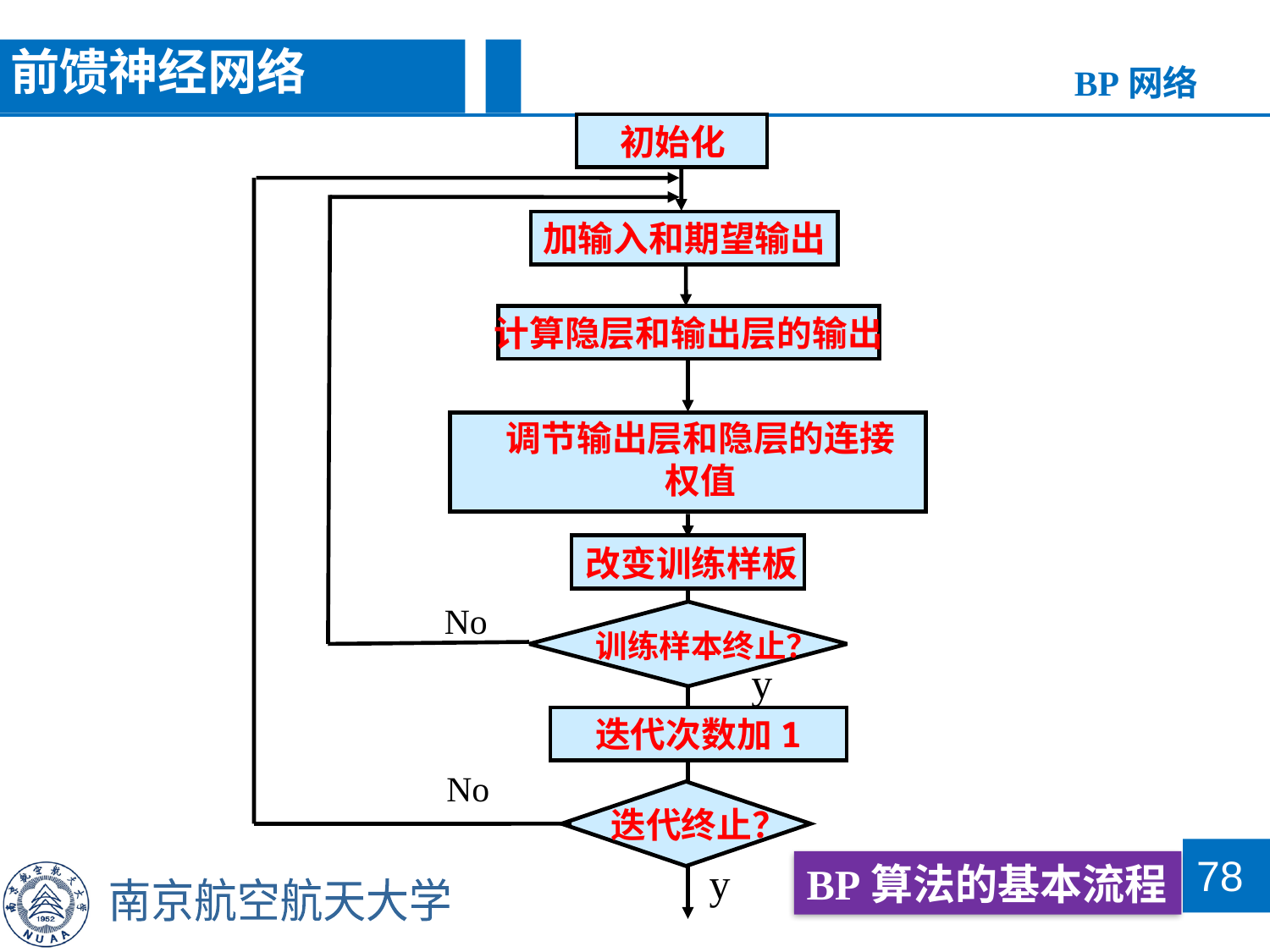

前馈神经网络
BP网络
 初始化

加输入和期望输出

计算隐层和输出层的输出

调节输出层和隐层的连接权值

  改变训练样板

No

训练样本终止？

y

迭代次数加1
No

迭代终止？

y
BP算法的基本流程